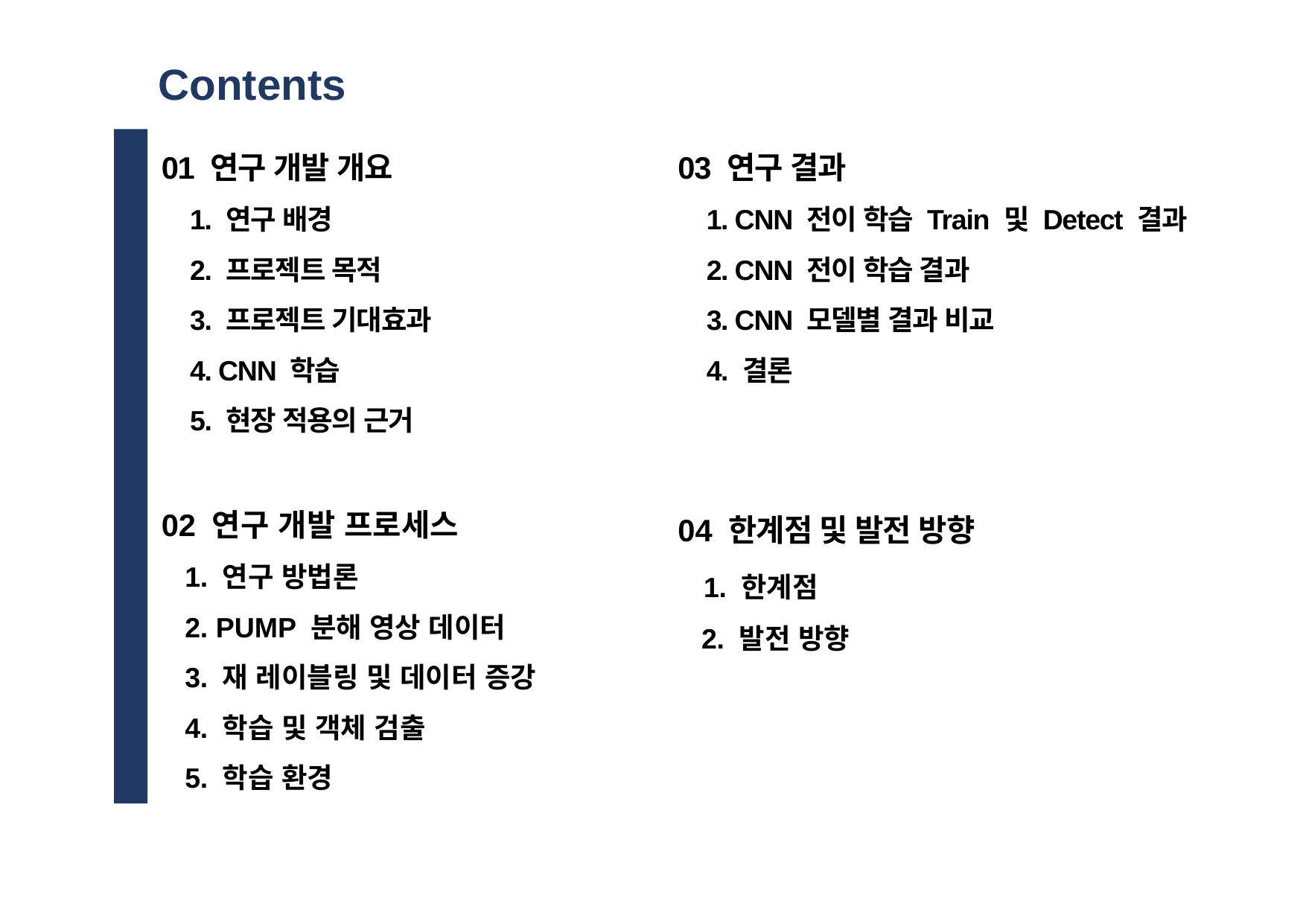

Contents

01 연구 개발 개요
    1. 연구 배경
    2. 프로젝트 목적
    3. 프로젝트 기대효과
    4. CNN 학습
    5. 현장 적용의 근거

02 연구 개발 프로세스
   1. 연구 방법론
   2. PUMP 분해 영상 데이터
   3. 재 레이블링 및 데이터 증강
   4. 학습 및 객체 검출
   5. 학습 환경

03 연구 결과
    1. CNN 전이 학습 Train 및 Detect 결과
    2. CNN 전이 학습 결과
    3. CNN 모델별 결과 비교
    4. 결론

04 한계점 및 발전 방향
   1. 한계점
   2. 발전 방향